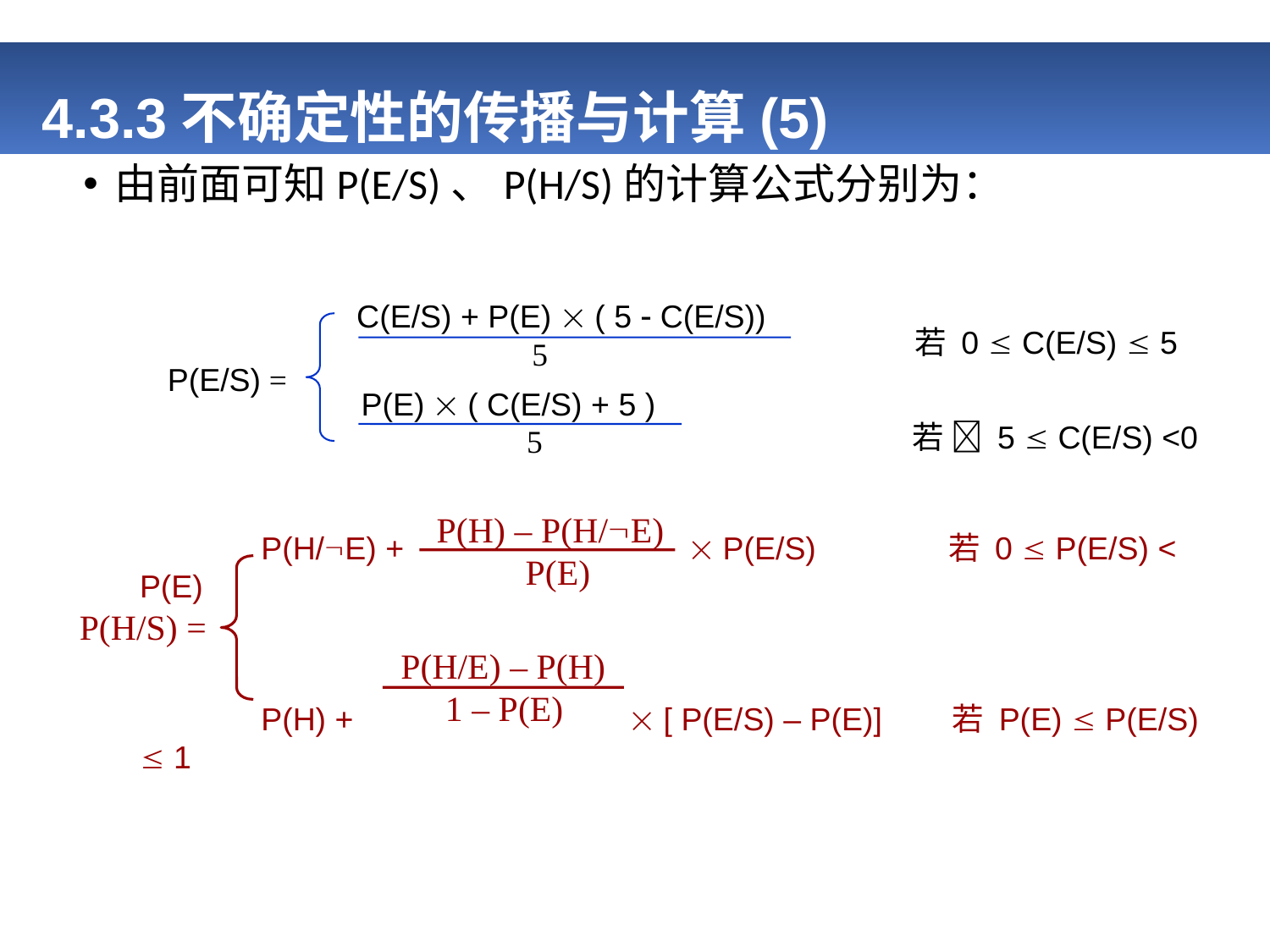

# 4.3.3不确定性的传播与计算(5)
由前面可知P(E/S)、P(H/S)的计算公式分别为：
C(E/S) + P(E) × ( 5 − C(E/S))

若 0 ≤ C(E/S) ≤ 5

P(E/S) =
若 − 5 ≤ C(E/S) <0

5
P(E) × ( C(E/S) + 5 )
5

                   P(H/¬E) +                                × P(E/S)              若 0 ≤ P(E/S) < P(E)

                   P(H) +                               × [ P(E/S) – P(E)]       若 P(E) ≤ P(E/S) ≤ 1
P(H) – P(H/¬E)
          P(E)

P(H/S) =
P(H/E) – P(H)
     1 – P(E)